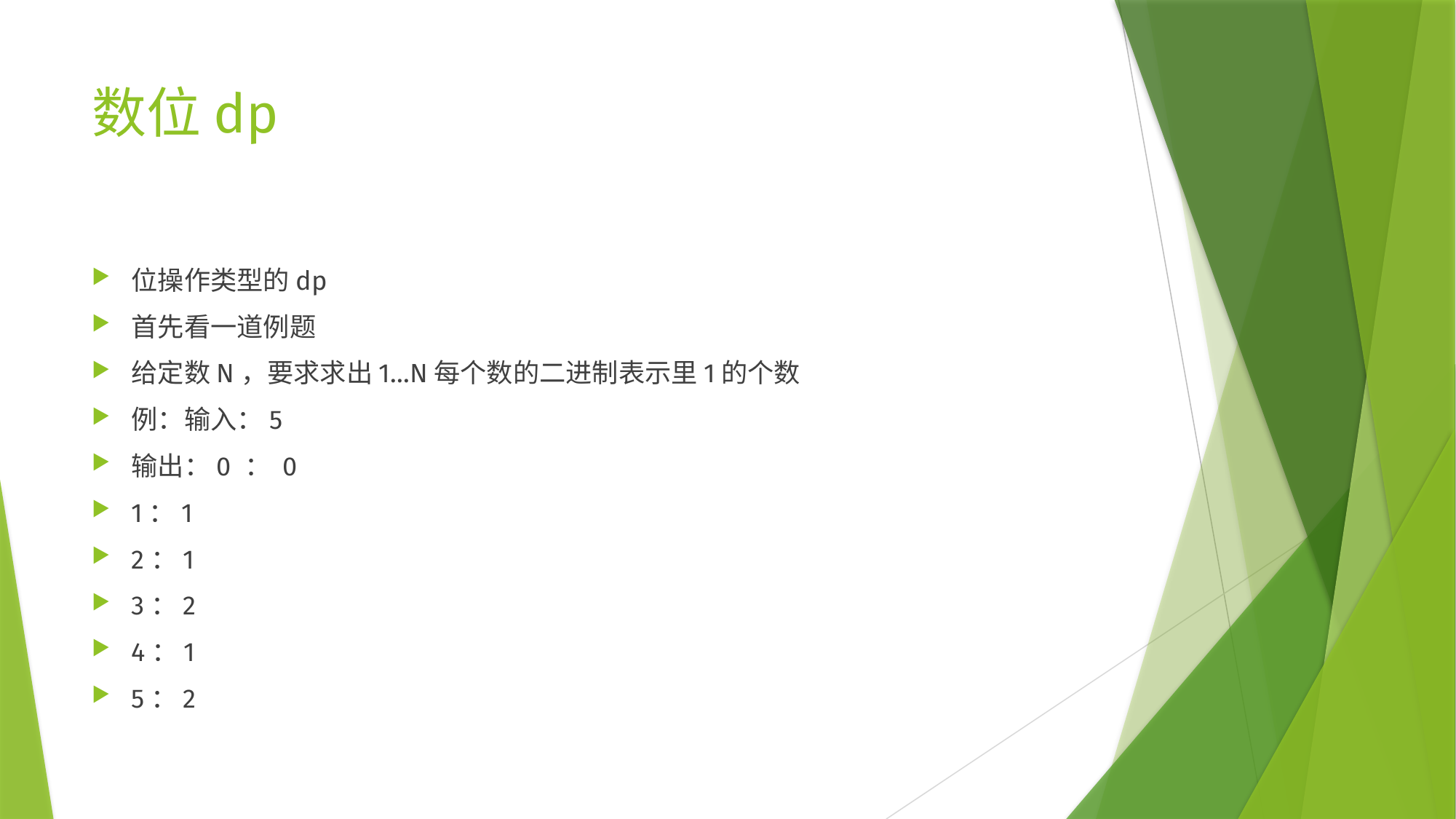

# 数位dp
位操作类型的dp
首先看一道例题
给定数N，要求求出1…N每个数的二进制表示里1的个数
例：输入：5
输出：0 ： 0
1：1
2：1
3：2
4：1
5：2